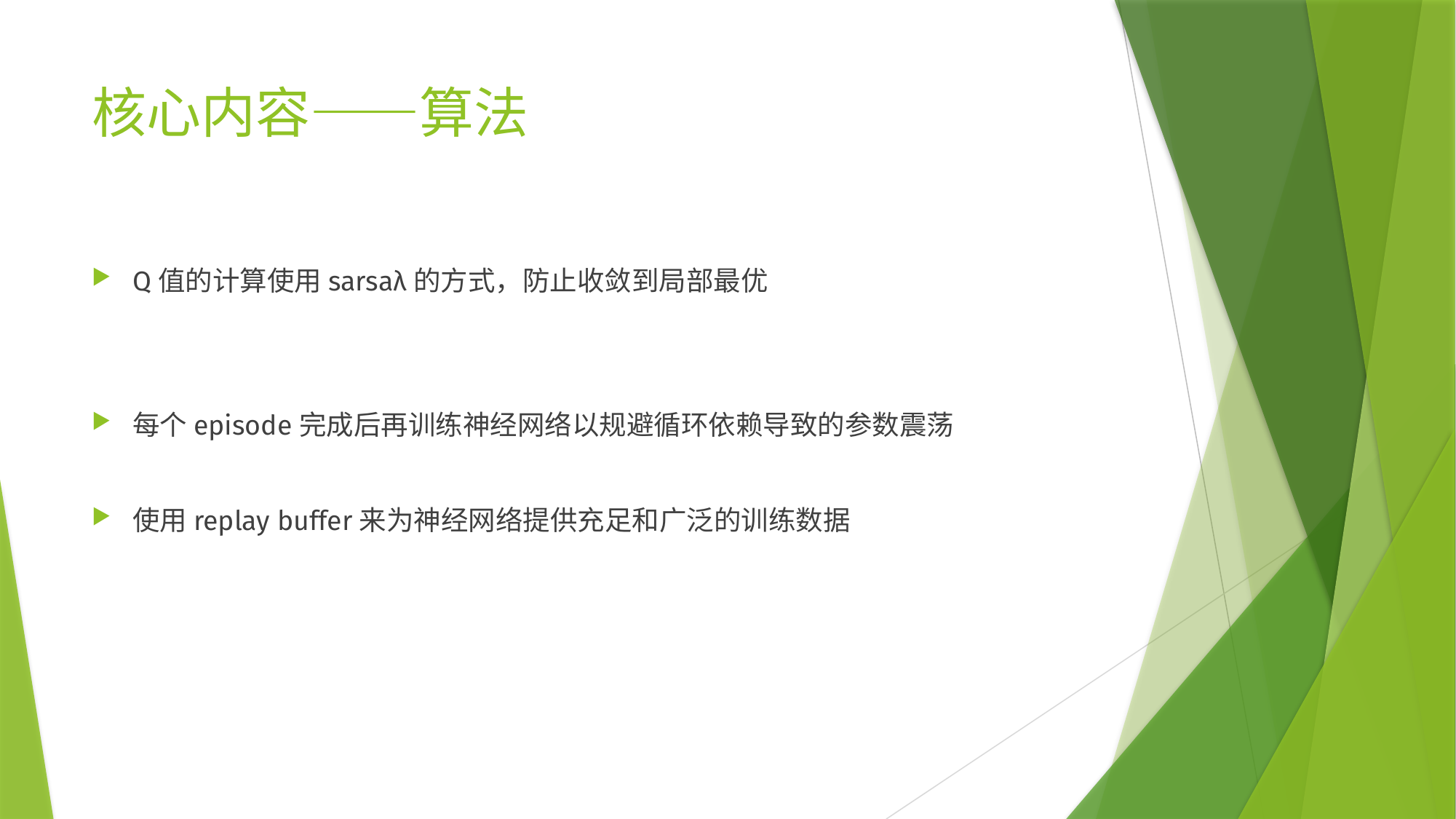

# 核心内容——算法
Q值的计算使用sarsaλ的方式，防止收敛到局部最优

每个episode完成后再训练神经网络以规避循环依赖导致的参数震荡

使用replay buffer来为神经网络提供充足和广泛的训练数据